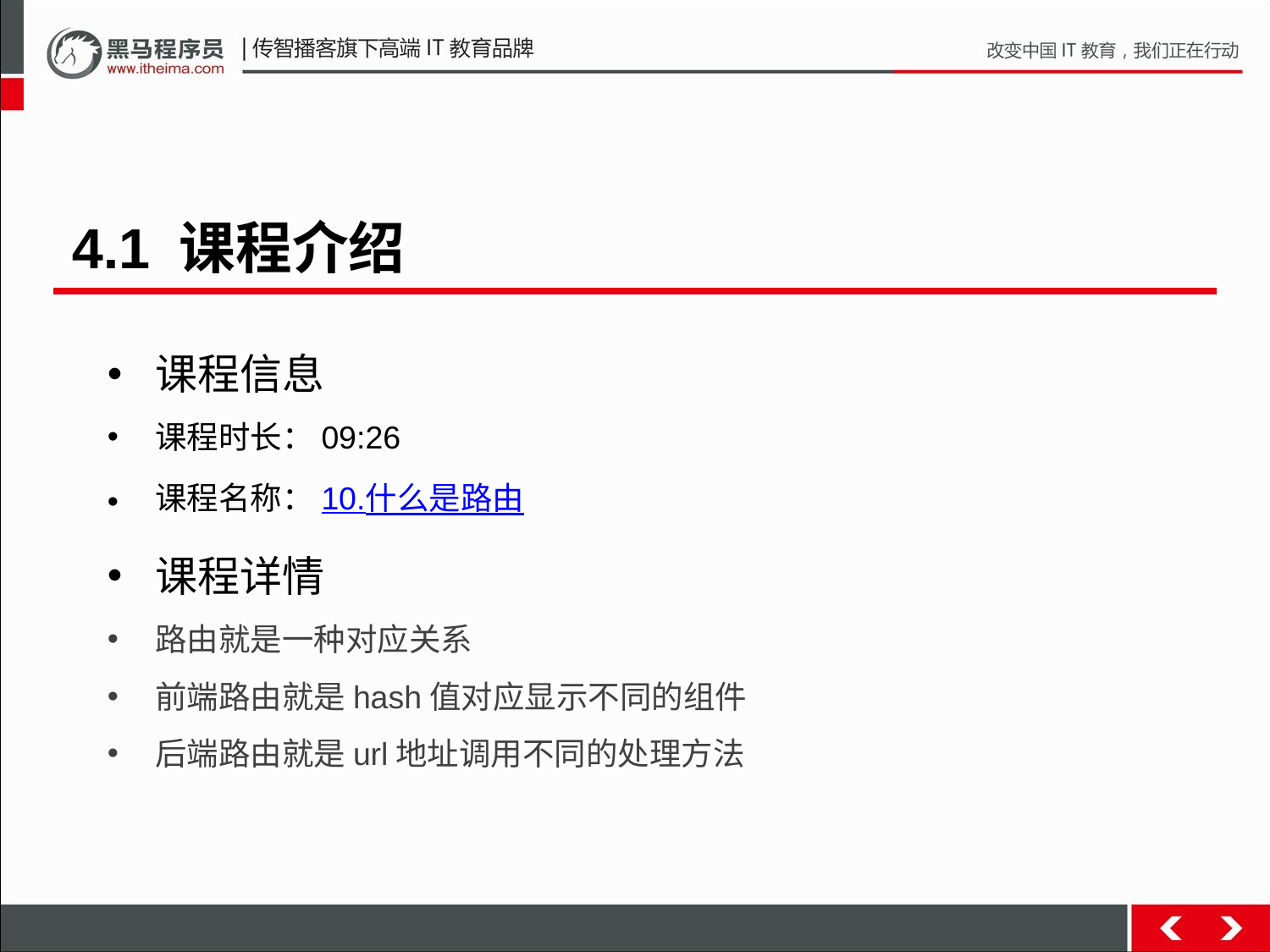

4.1 课程介绍
课程信息
课程时长：09:26
课程名称：10.什么是路由
课程详情
路由就是一种对应关系
前端路由就是hash值对应显示不同的组件
后端路由就是url地址调用不同的处理方法